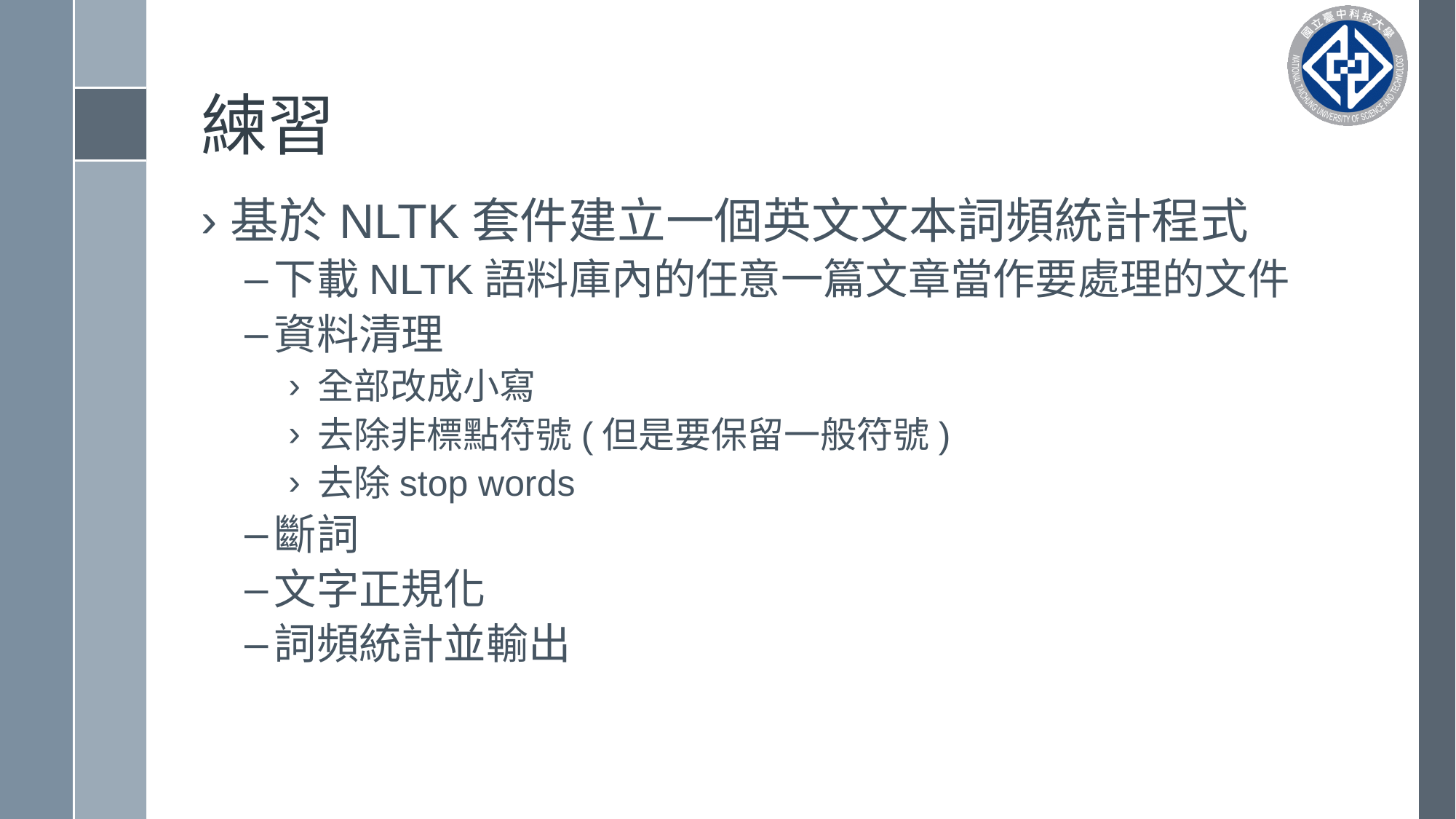

# 練習
基於NLTK套件建立一個英文文本詞頻統計程式
下載NLTK語料庫內的任意一篇文章當作要處理的文件
資料清理
全部改成小寫
去除非標點符號(但是要保留一般符號)
去除stop words
斷詞
文字正規化
詞頻統計並輸出